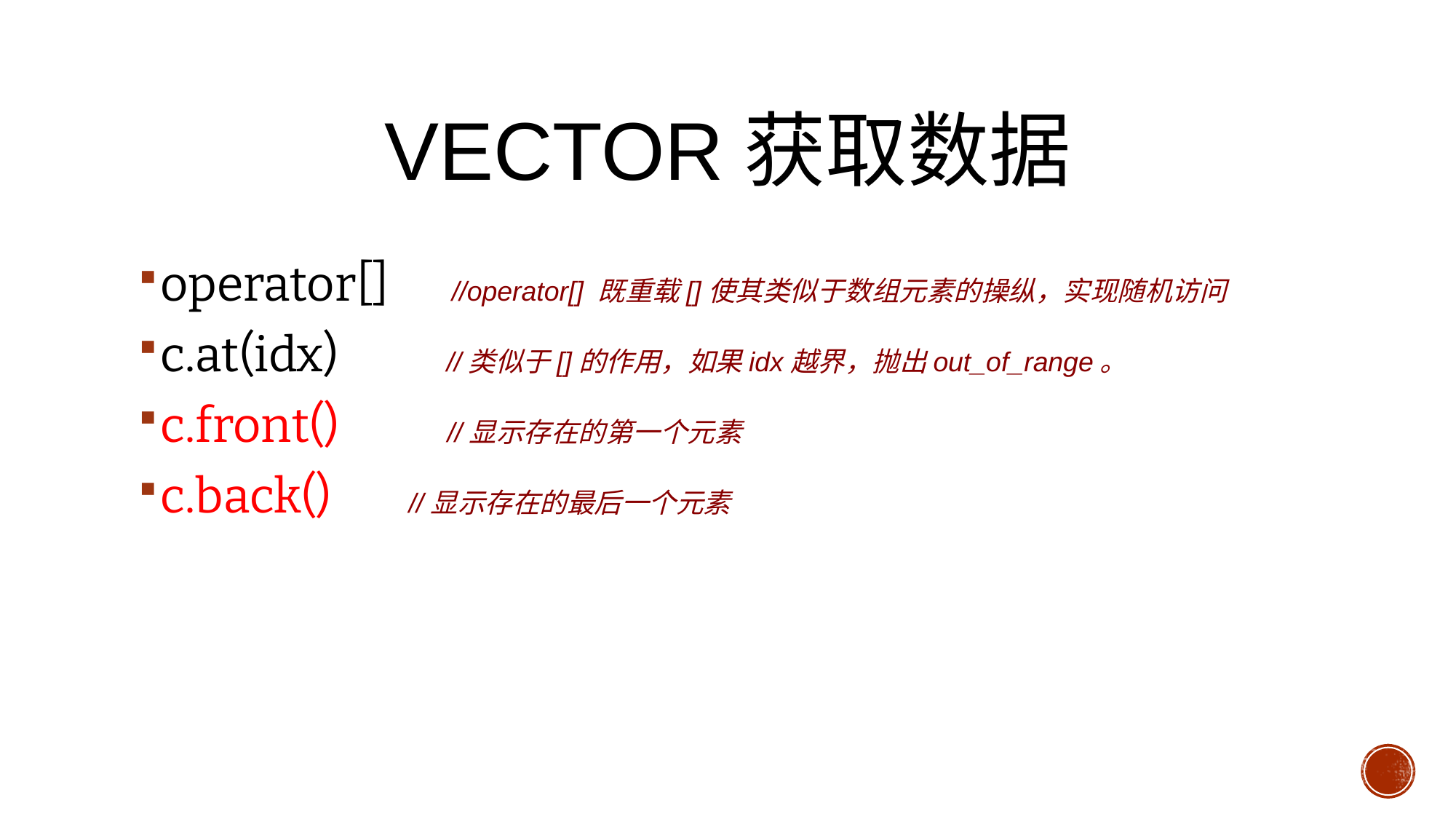

# Vector获取数据
operator[]      //operator[] 既重载[]使其类似于数组元素的操纵，实现随机访问
c.at(idx)        //类似于[]的作用，如果idx越界，抛出out_of_range。
c.front()        //显示存在的第一个元素
c.back()        //显示存在的最后一个元素